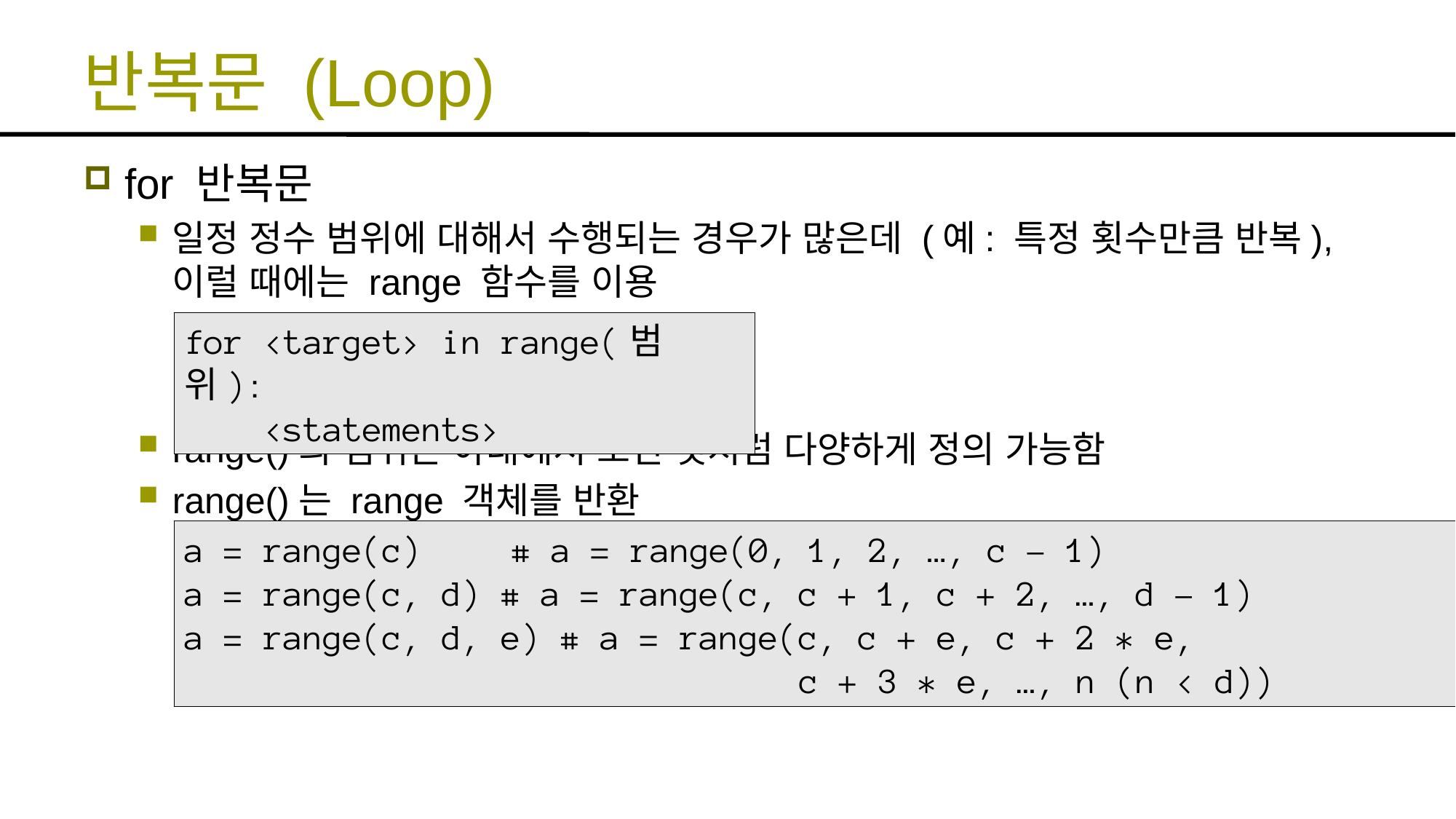

# 반복문 (Loop)
for 반복문
일정 정수 범위에 대해서 수행되는 경우가 많은데 (예: 특정 횟수만큼 반복), 이럴 때에는 range 함수를 이용

range()의 범위는 아래에서 보인 것처럼 다양하게 정의 가능함
range()는 range 객체를 반환

for <target> in range(범위):
    <statements>
a = range(c)	# a = range(0, 1, 2, …, c – 1)
a = range(c, d) # a = range(c, c + 1, c + 2, …, d – 1)
a = range(c, d, e) # a = range(c, c + e, c + 2 * e,
                               c + 3 * e, …, n (n < d))